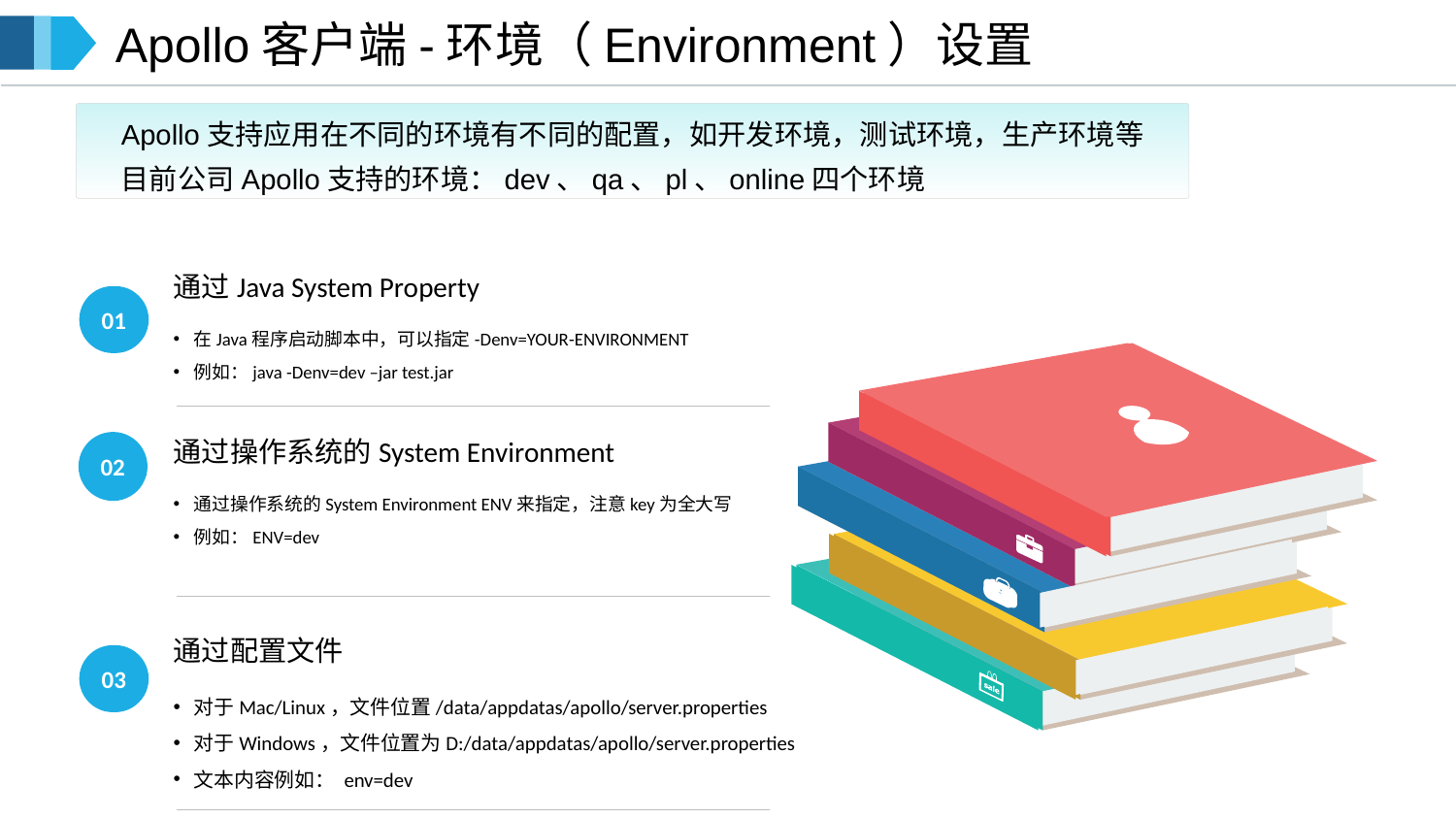

Apollo客户端-环境（Environment）设置
Apollo支持应用在不同的环境有不同的配置，如开发环境，测试环境，生产环境等
目前公司Apollo支持的环境：dev、qa、pl、online四个环境
通过Java System Property
01
在Java程序启动脚本中，可以指定-Denv=YOUR-ENVIRONMENT
例如：java -Denv=dev –jar test.jar

通过操作系统的System Environment
通过操作系统的System Environment ENV来指定，注意key为全大写
例如：ENV=dev
通过配置文件

03
对于Mac/Linux，文件位置/data/appdatas/apollo/server.properties
对于Windows，文件位置为D:/data/appdatas/apollo/server.properties
文本内容例如： env=dev

02